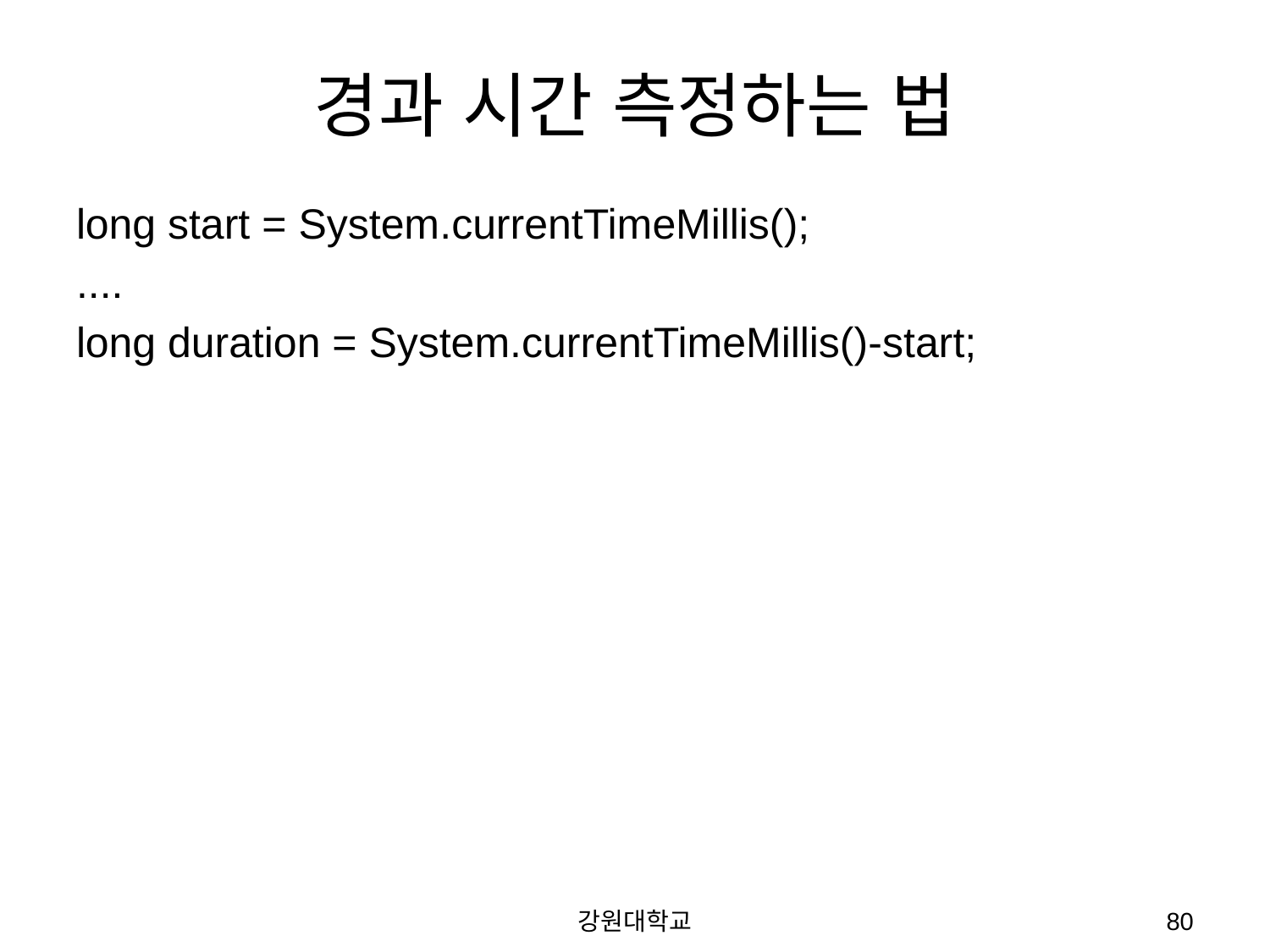

# 경과 시간 측정하는 법
long start = System.currentTimeMillis();
....
long duration = System.currentTimeMillis()-start;

강원대학교
80